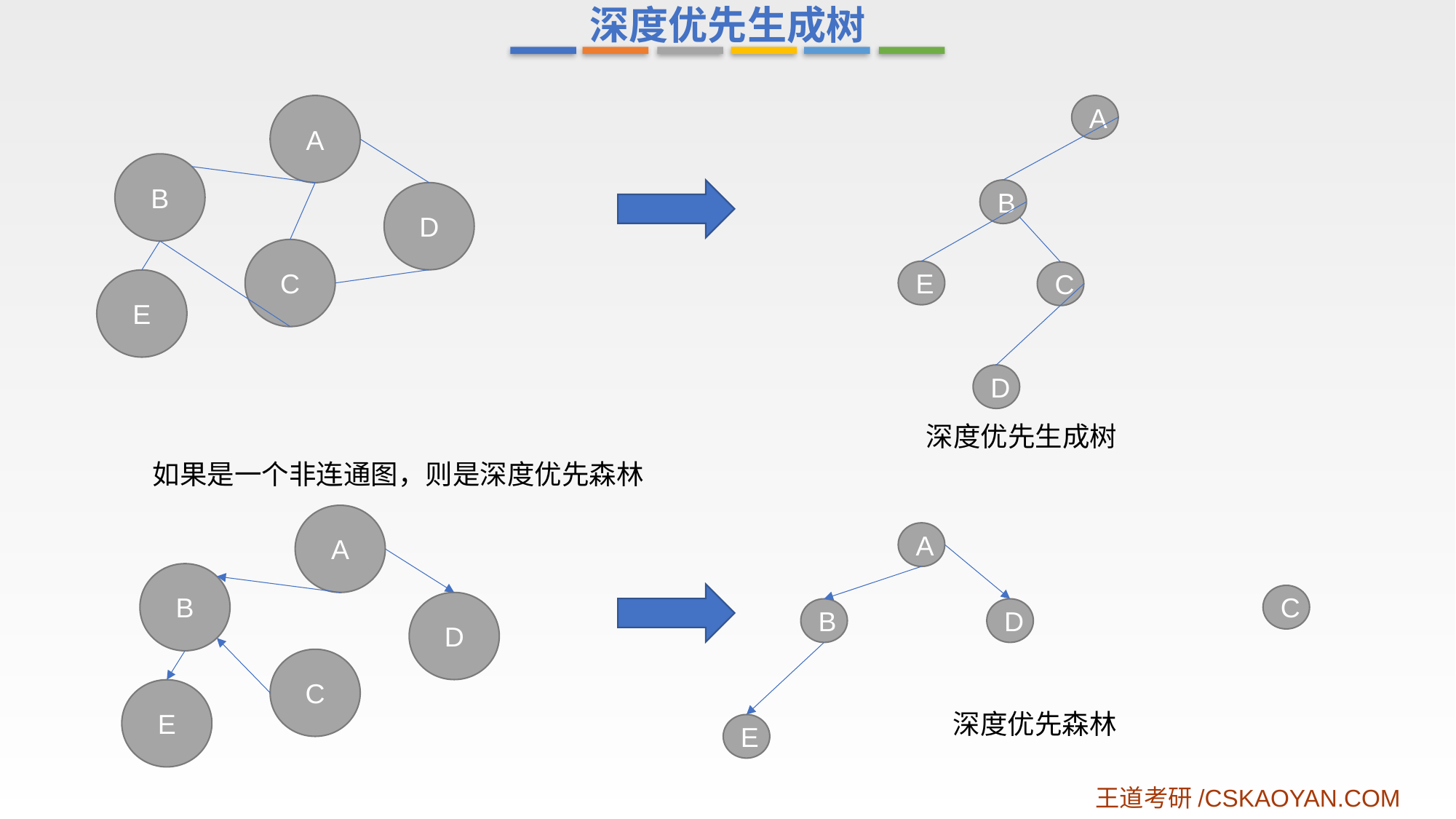

深度优先生成树

A
A
B

B
D
C
E
C
E
D
深度优先生成树
如果是一个非连通图，则是深度优先森林
A
A
B

C
D
B
D
C
E
深度优先森林
E
王道考研/CSKAOYAN.COM